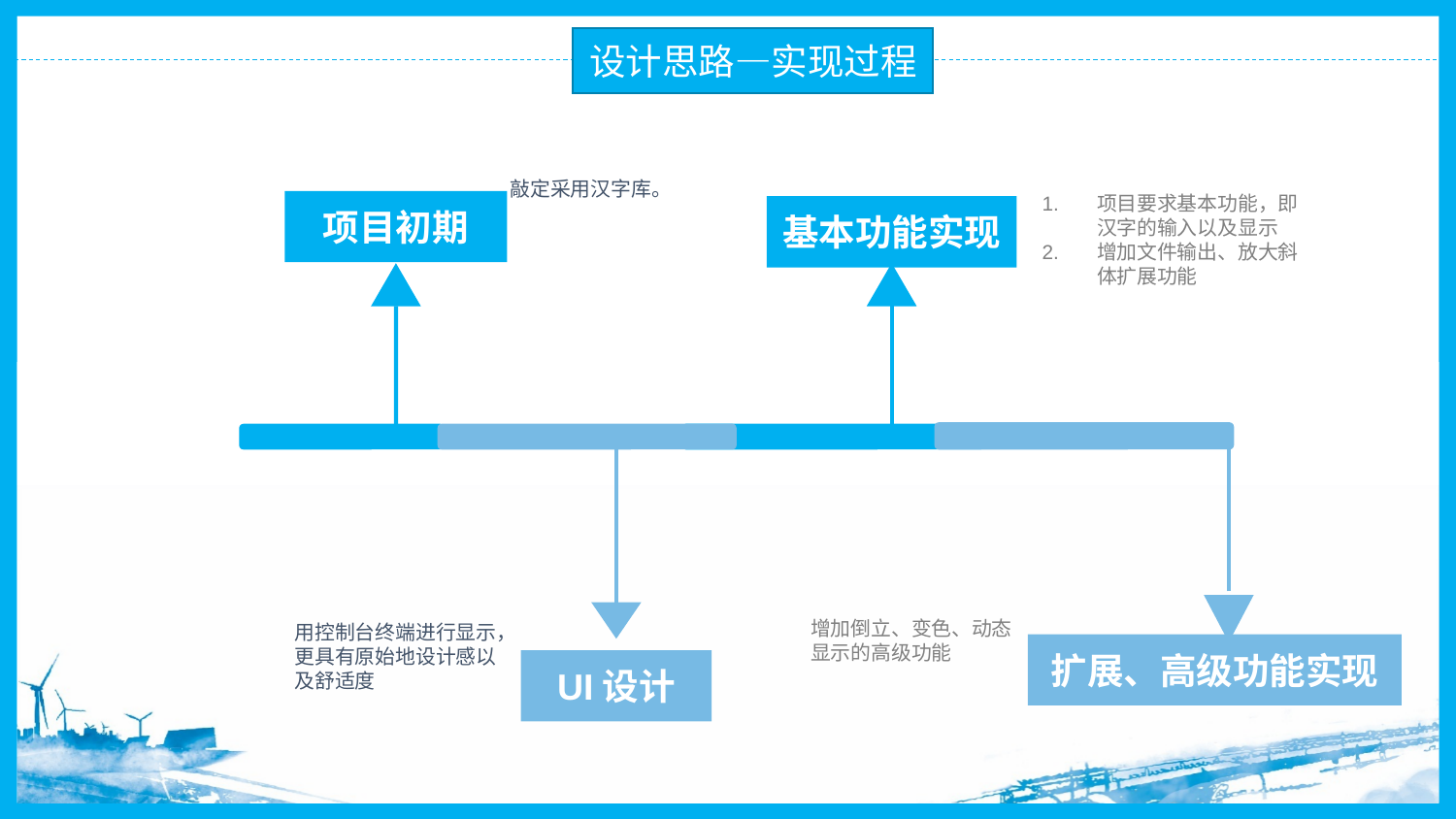

设计思路—实现过程
敲定采用汉字库。
项目要求基本功能，即汉字的输入以及显示
增加文件输出、放大斜体扩展功能

项目初期
基本功能实现

增加倒立、变色、动态显示的高级功能
用控制台终端进行显示，更具有原始地设计感以及舒适度
扩展、高级功能实现
UI设计